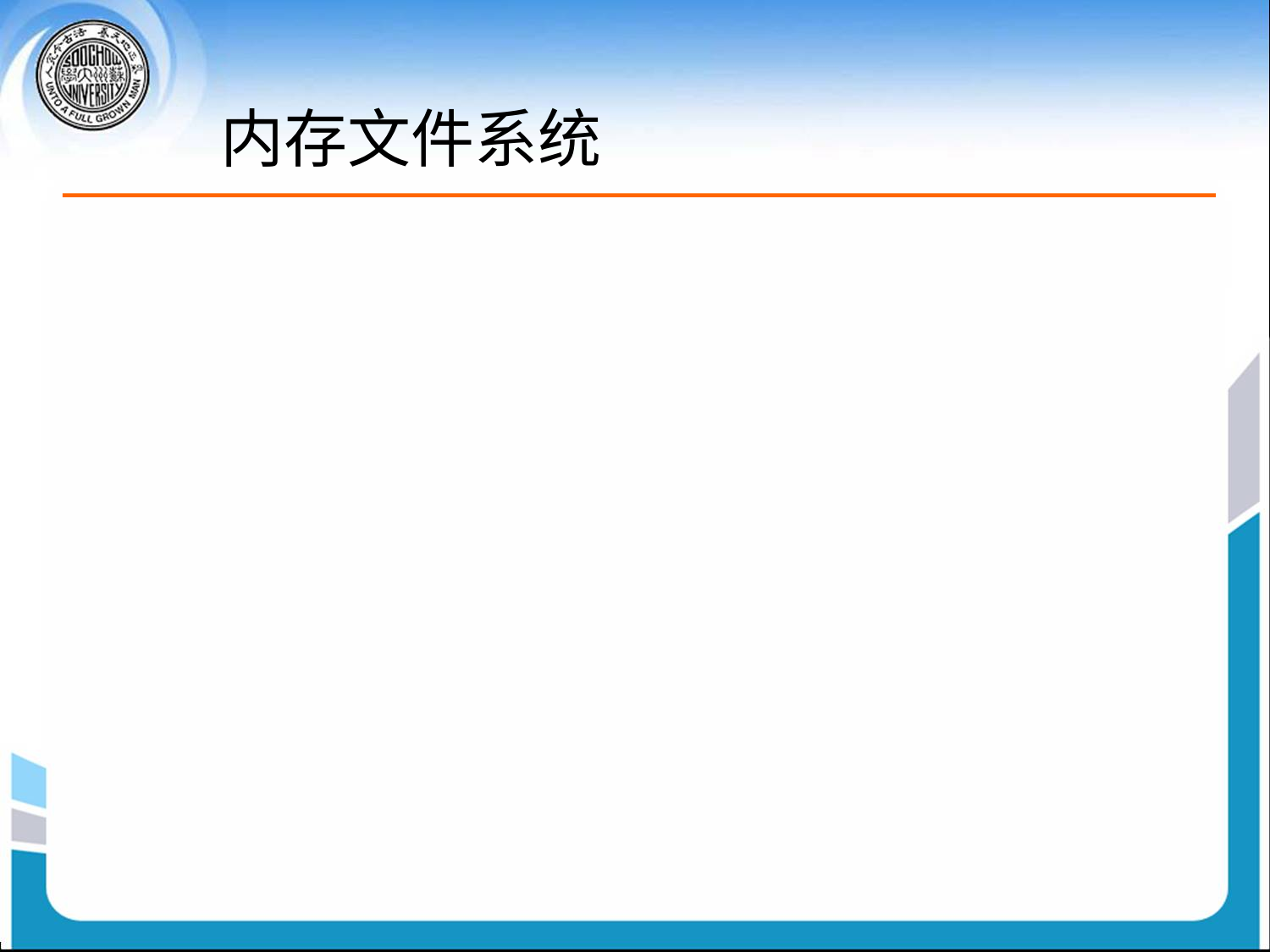

# 内存文件系统
包括：
分区表：所有安装分区信息
目录缓冲结构：保存最近访问的目录信息
系统打开文件表
进程打开文件表
文件操作需要用到内存文件系统
目的：通过缓冲技术提高文件系统性能